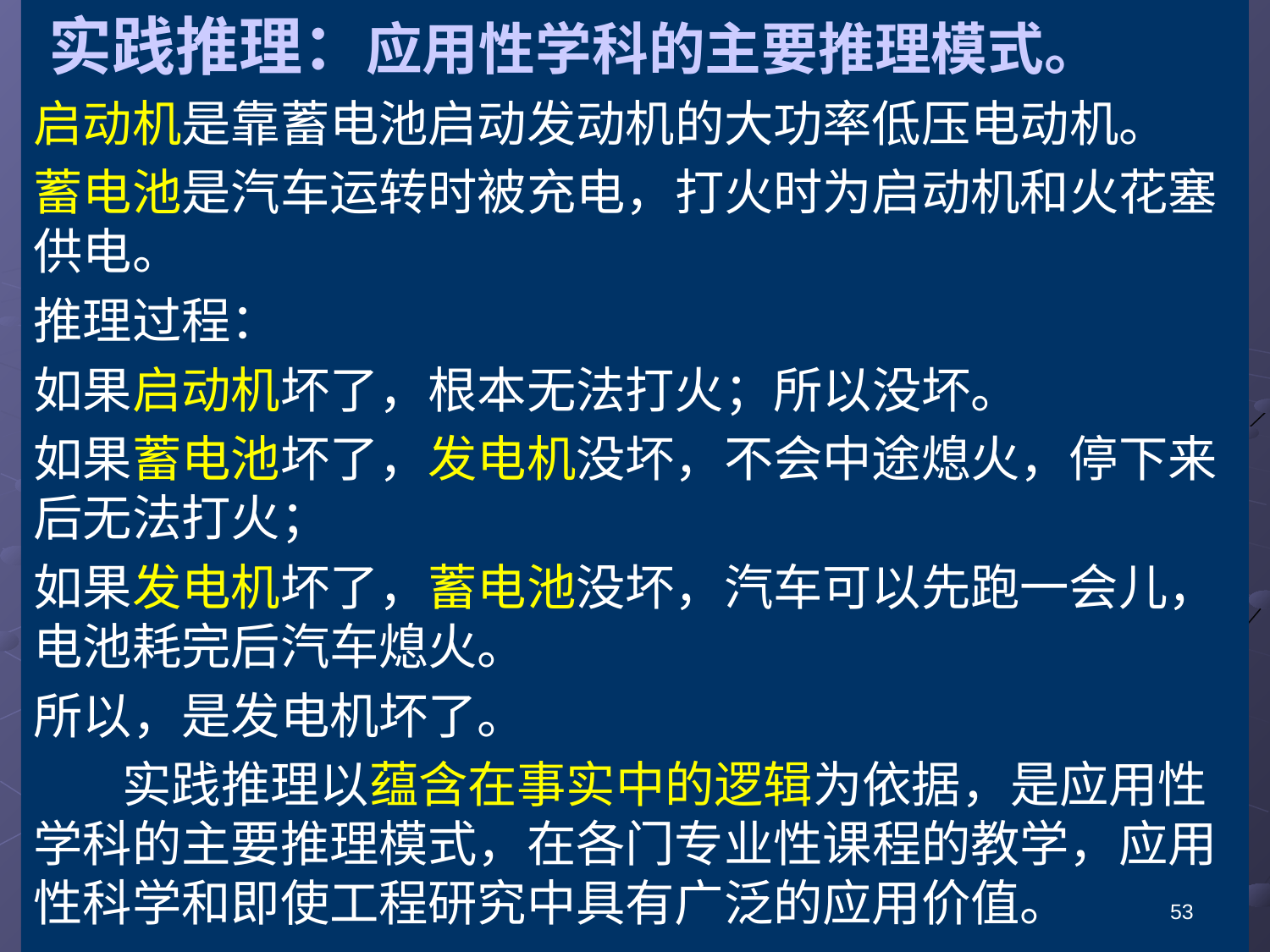

实践推理：应用性学科的主要推理模式。
启动机是靠蓄电池启动发动机的大功率低压电动机。
蓄电池是汽车运转时被充电，打火时为启动机和火花塞供电。
推理过程：
如果启动机坏了，根本无法打火；所以没坏。
如果蓄电池坏了，发电机没坏，不会中途熄火，停下来后无法打火；
如果发电机坏了，蓄电池没坏，汽车可以先跑一会儿，电池耗完后汽车熄火。
所以，是发电机坏了。
       实践推理以蕴含在事实中的逻辑为依据，是应用性学科的主要推理模式，在各门专业性课程的教学，应用性科学和即使工程研究中具有广泛的应用价值。
53